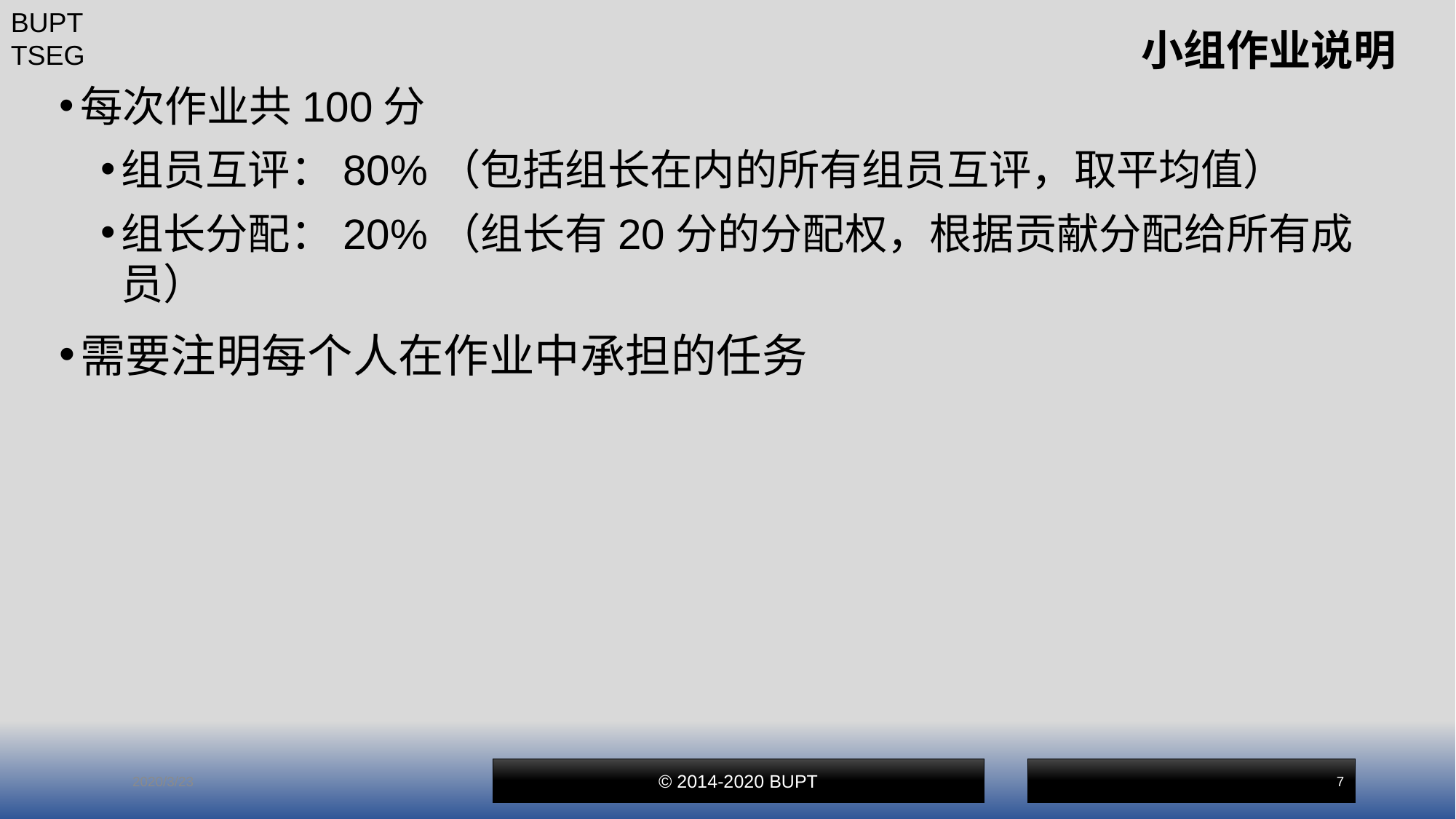

# 小组作业说明
每次作业共100分
组员互评：80%（包括组长在内的所有组员互评，取平均值）
组长分配：20%（组长有20分的分配权，根据贡献分配给所有成员）
需要注明每个人在作业中承担的任务
2020/3/23
© 2014-2020 BUPT
7